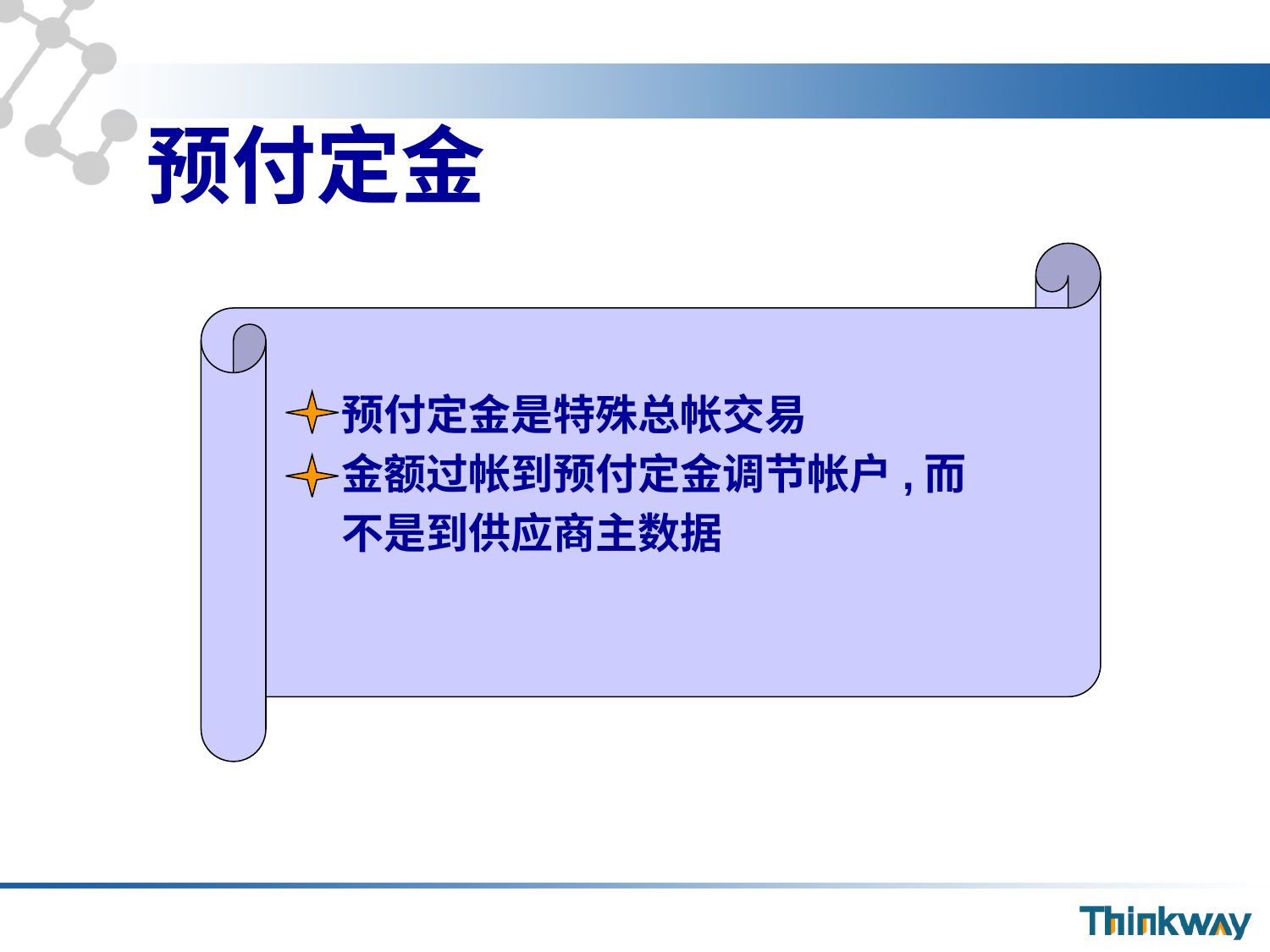

# 预付定金
预付定金是特殊总帐交易
金额过帐到预付定金调节帐户,而
不是到供应商主数据